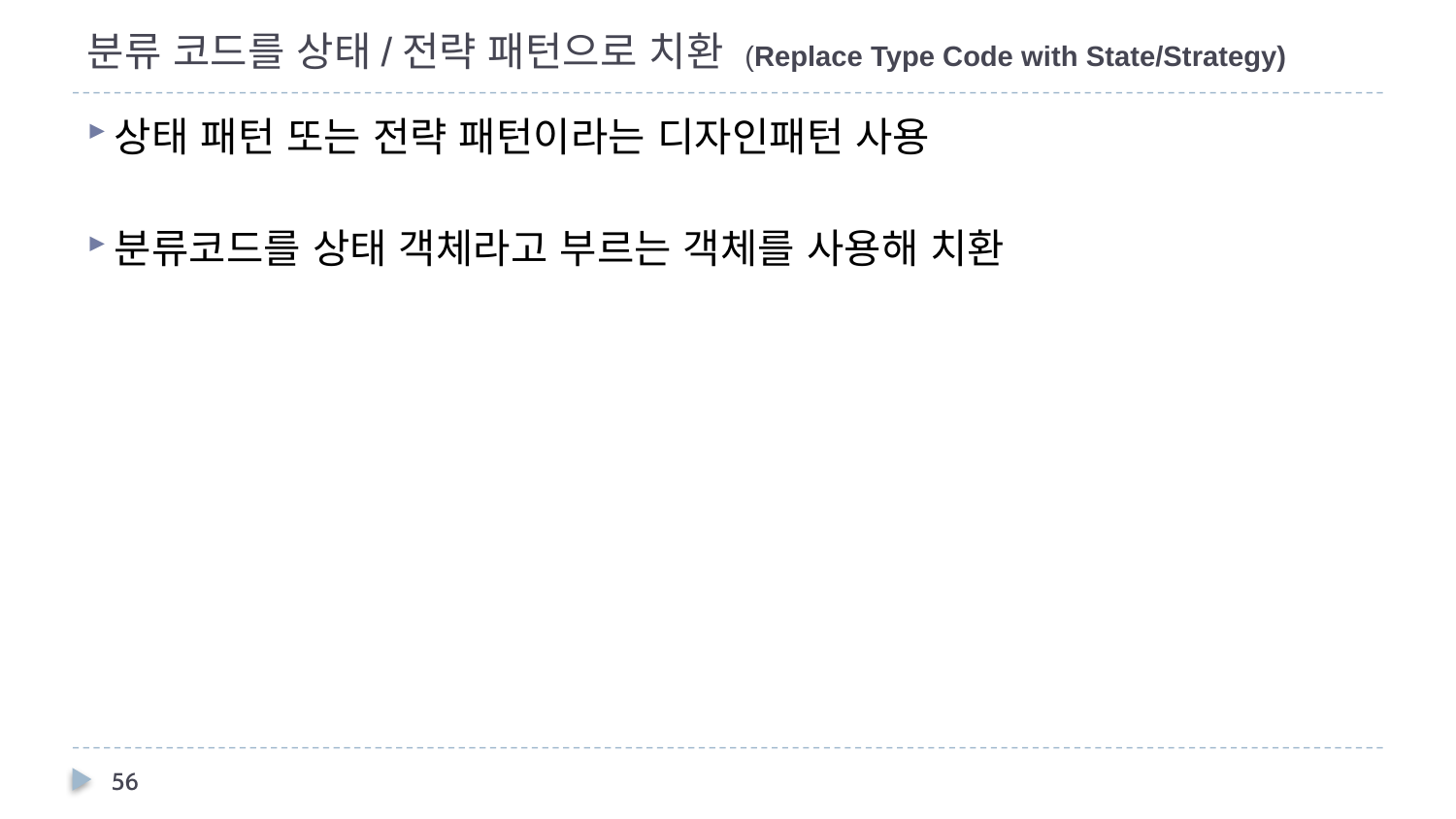

# 분류 코드를 상태/전략 패턴으로 치환 (Replace Type Code with State/Strategy)
상태 패턴 또는 전략 패턴이라는 디자인패턴 사용

분류코드를 상태 객체라고 부르는 객체를 사용해 치환
56